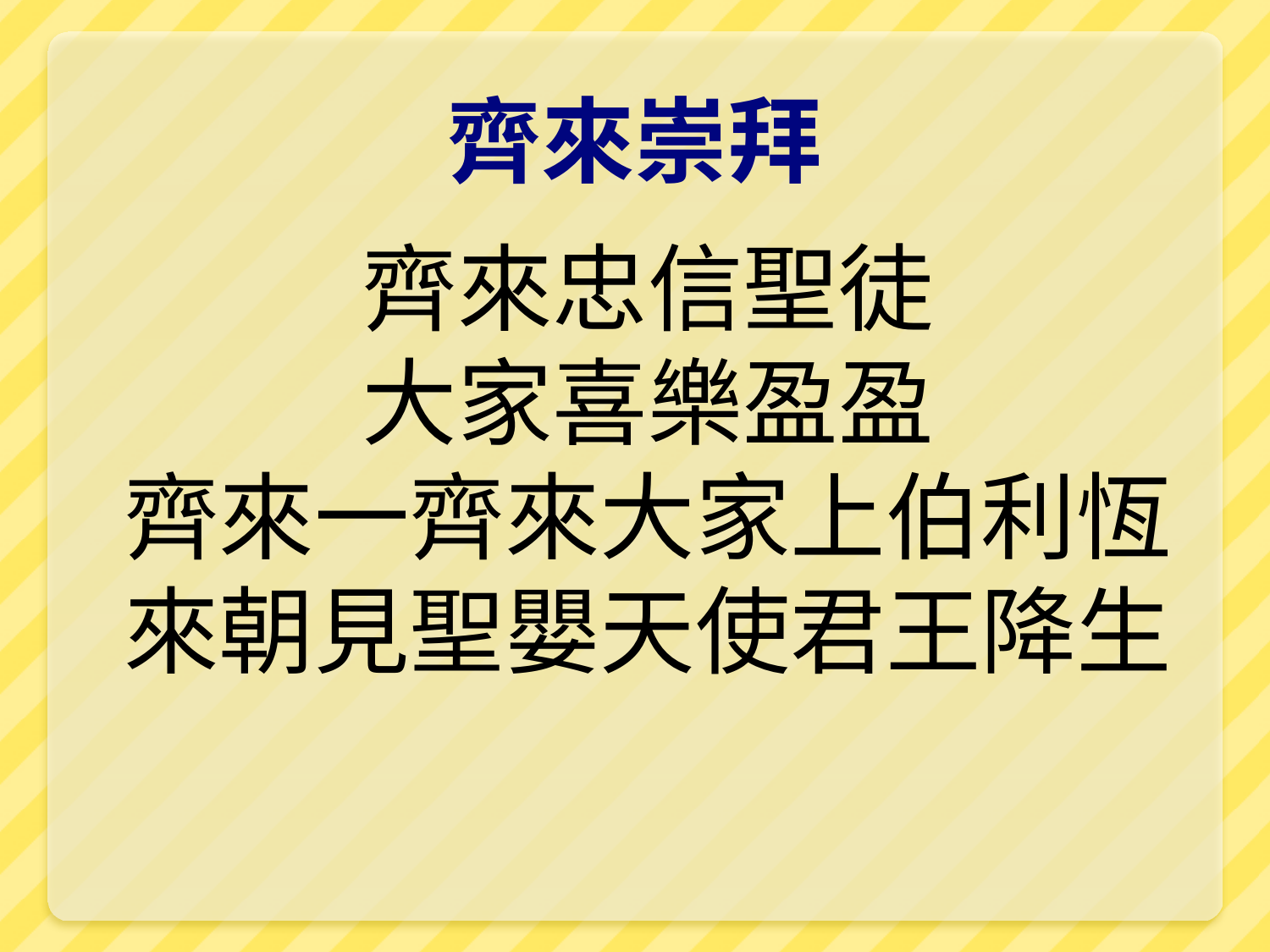

# 齊來崇拜
齊來忠信聖徒
大家喜樂盈盈
齊來一齊來大家上伯利恆
來朝見聖嬰天使君王降生